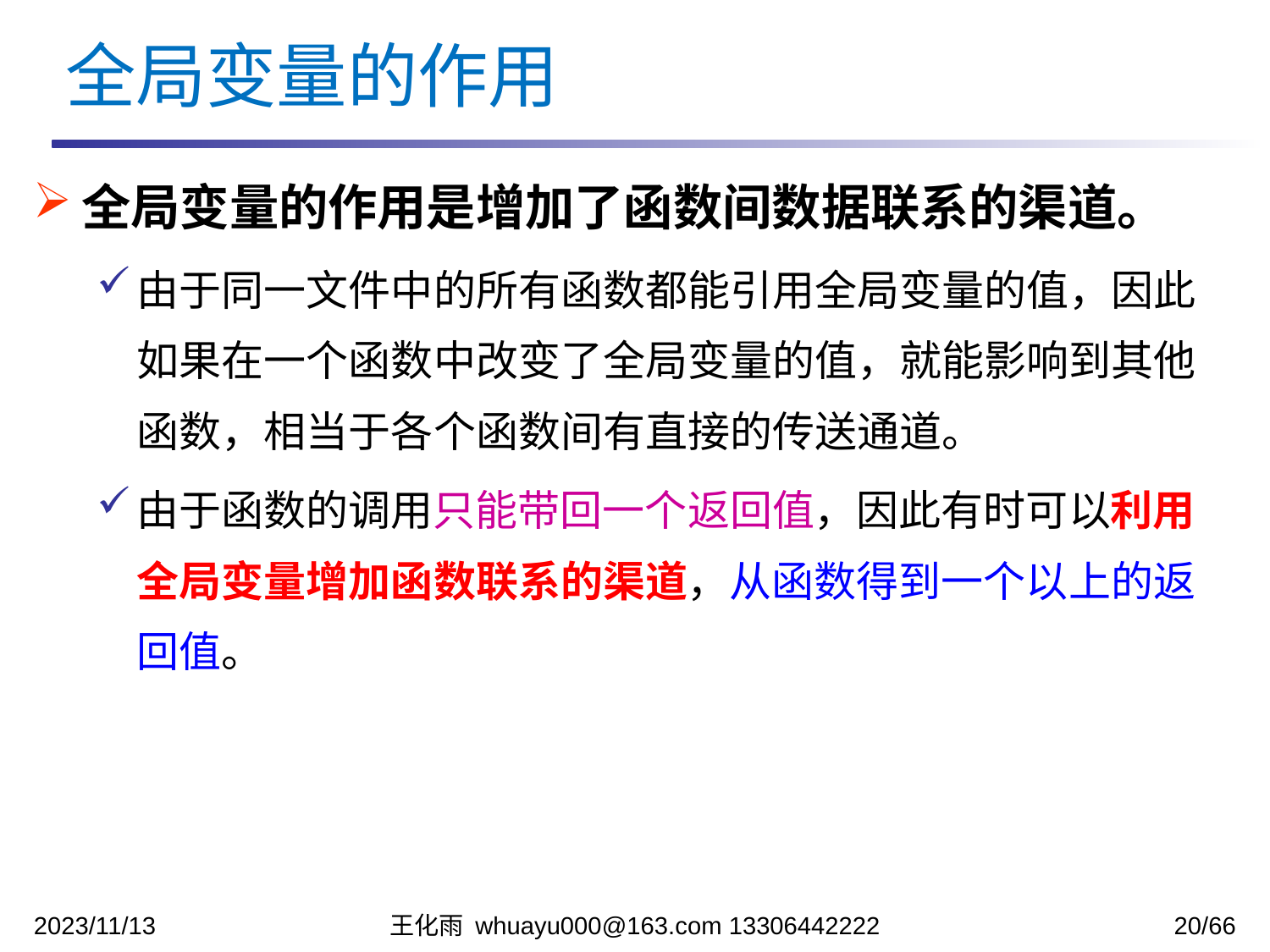

全局变量的作用
全局变量的作用是增加了函数间数据联系的渠道。
由于同一文件中的所有函数都能引用全局变量的值，因此如果在一个函数中改变了全局变量的值，就能影响到其他函数，相当于各个函数间有直接的传送通道。
由于函数的调用只能带回一个返回值，因此有时可以利用全局变量增加函数联系的渠道，从函数得到一个以上的返回值。
2023/11/13
王化雨 whuayu000@163.com 13306442222
20/66